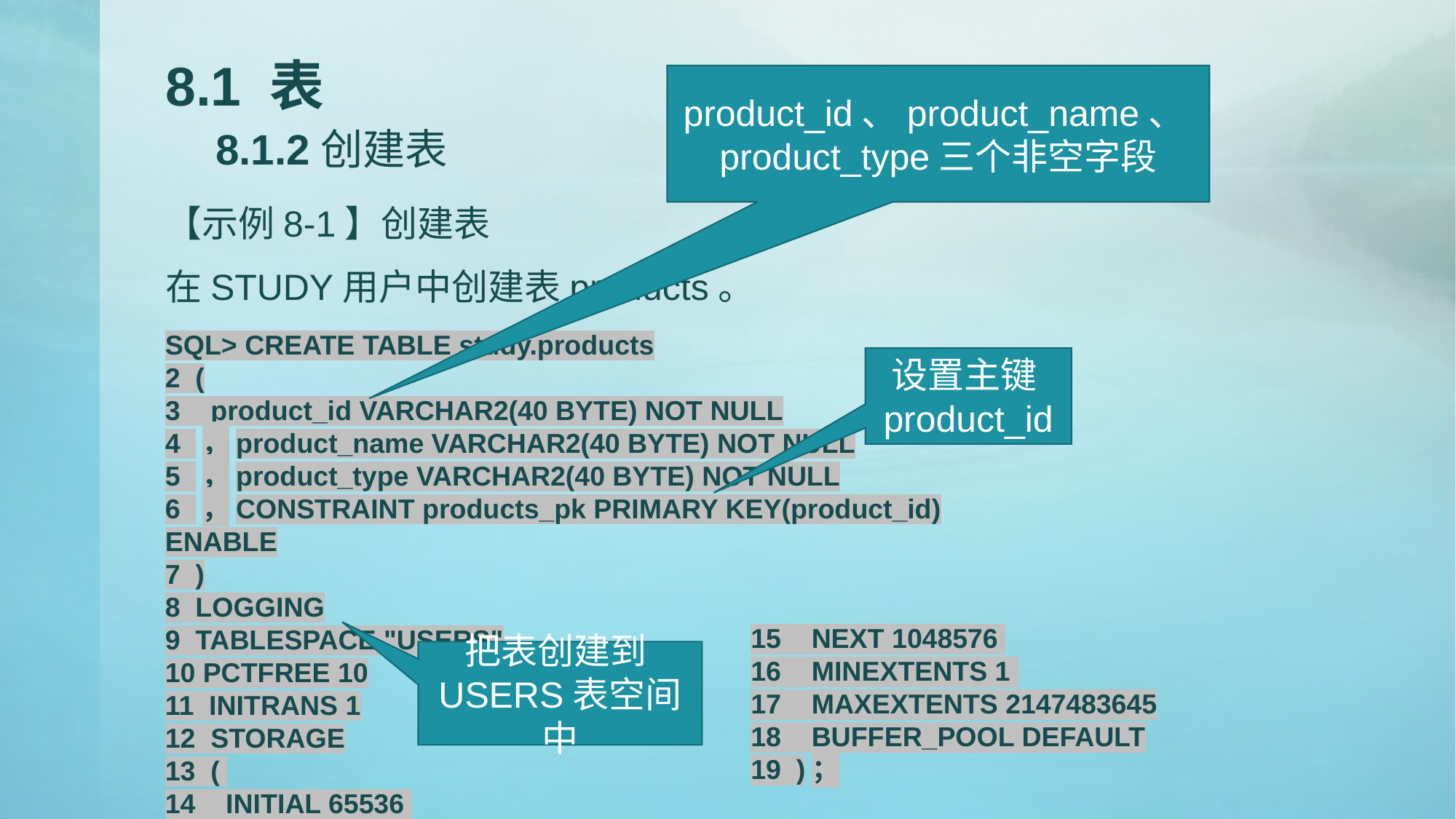

# 8.1 表 8.1.2创建表
product_id、product_name、product_type三个非空字段
【示例8-1】创建表
在STUDY用户中创建表products。
SQL> CREATE TABLE study.products
2  (
3    product_id VARCHAR2(40 BYTE) NOT NULL
4  ，product_name VARCHAR2(40 BYTE) NOT NULL
5  ，product_type VARCHAR2(40 BYTE) NOT NULL
6  ，CONSTRAINT products_pk PRIMARY KEY(product_id) ENABLE
7  )
8  LOGGING
9  TABLESPACE "USERS"
10 PCTFREE 10
11  INITRANS 1
12  STORAGE
13  (
14    INITIAL 65536
设置主键product_id
15    NEXT 1048576
16    MINEXTENTS 1
17    MAXEXTENTS 2147483645
18    BUFFER_POOL DEFAULT
19  )；
把表创建到USERS表空间中